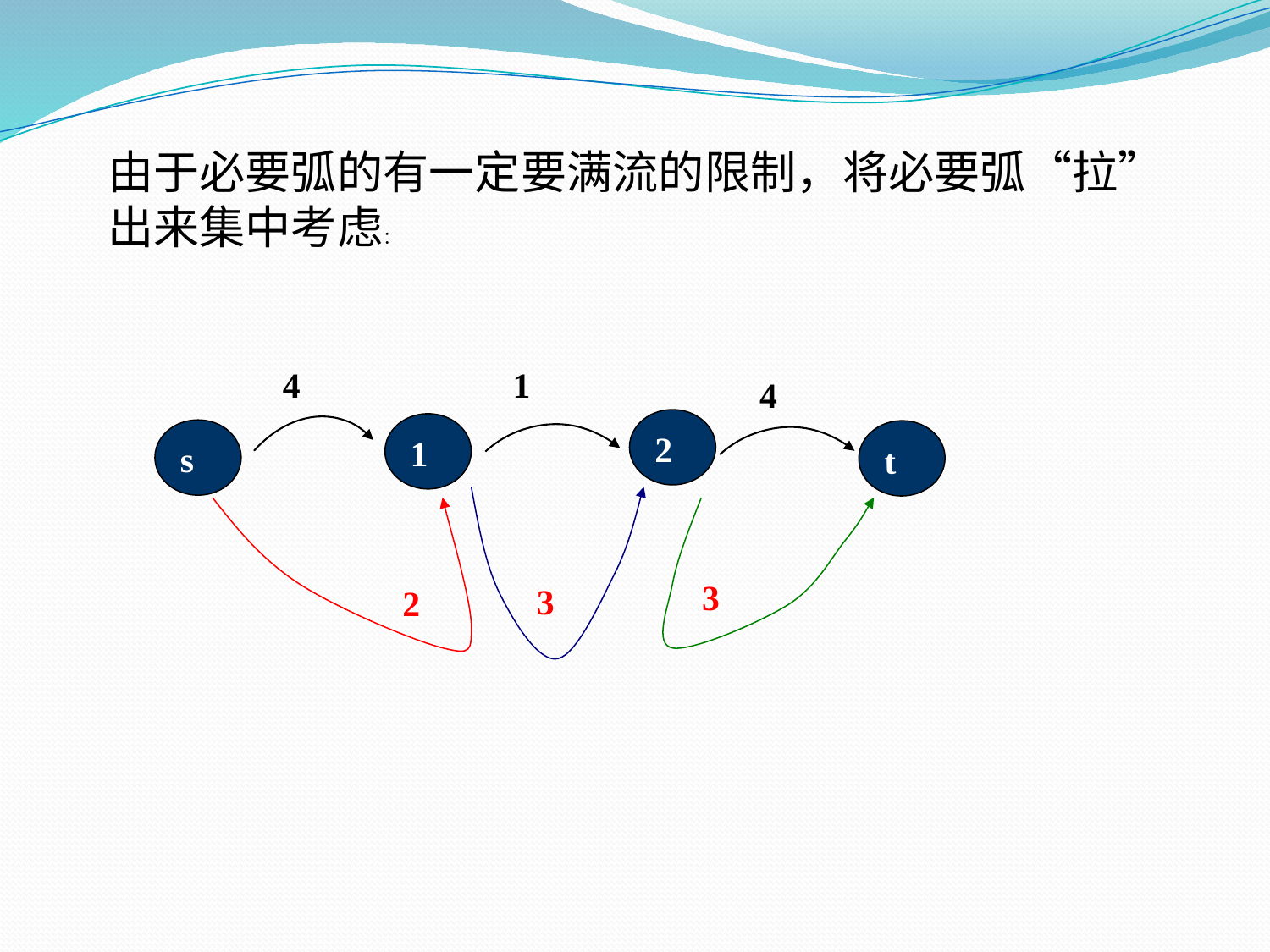

由于必要弧的有一定要满流的限制，将必要弧“拉”出来集中考虑：
4

1

4

2
1

s
t

3
3
2